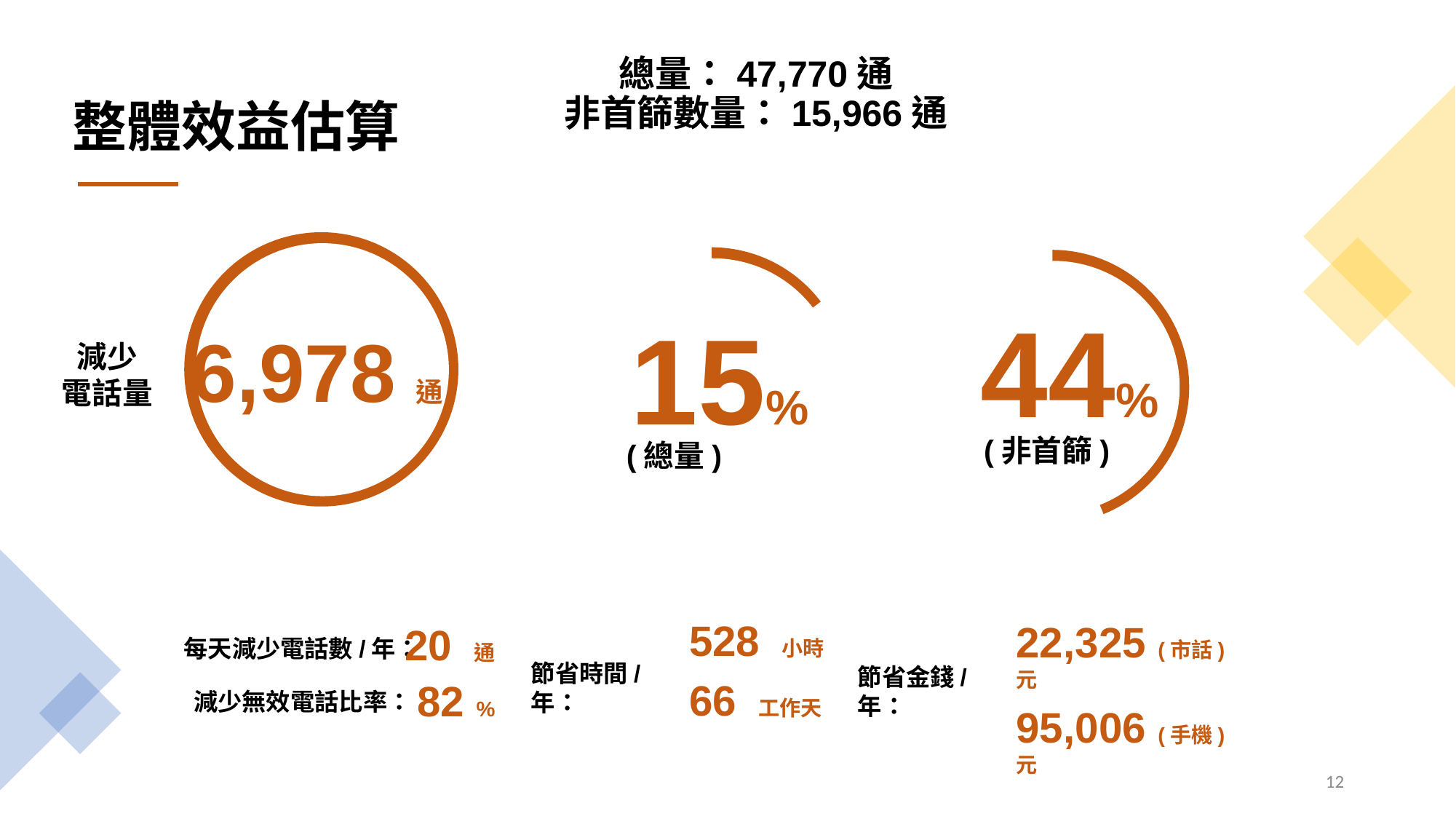

總量：47,770通
非首篩數量：15,966通
整體效益估算

44%
(非首篩)
15%
(總量)
6,978通
減少
電話量
528 小時
66 工作天
節省時間/年：

22,325 (市話)元
95,006 (手機)元
節省金錢/年：
20 通
每天減少電話數/年：
82 %
減少無效電話比率：

12